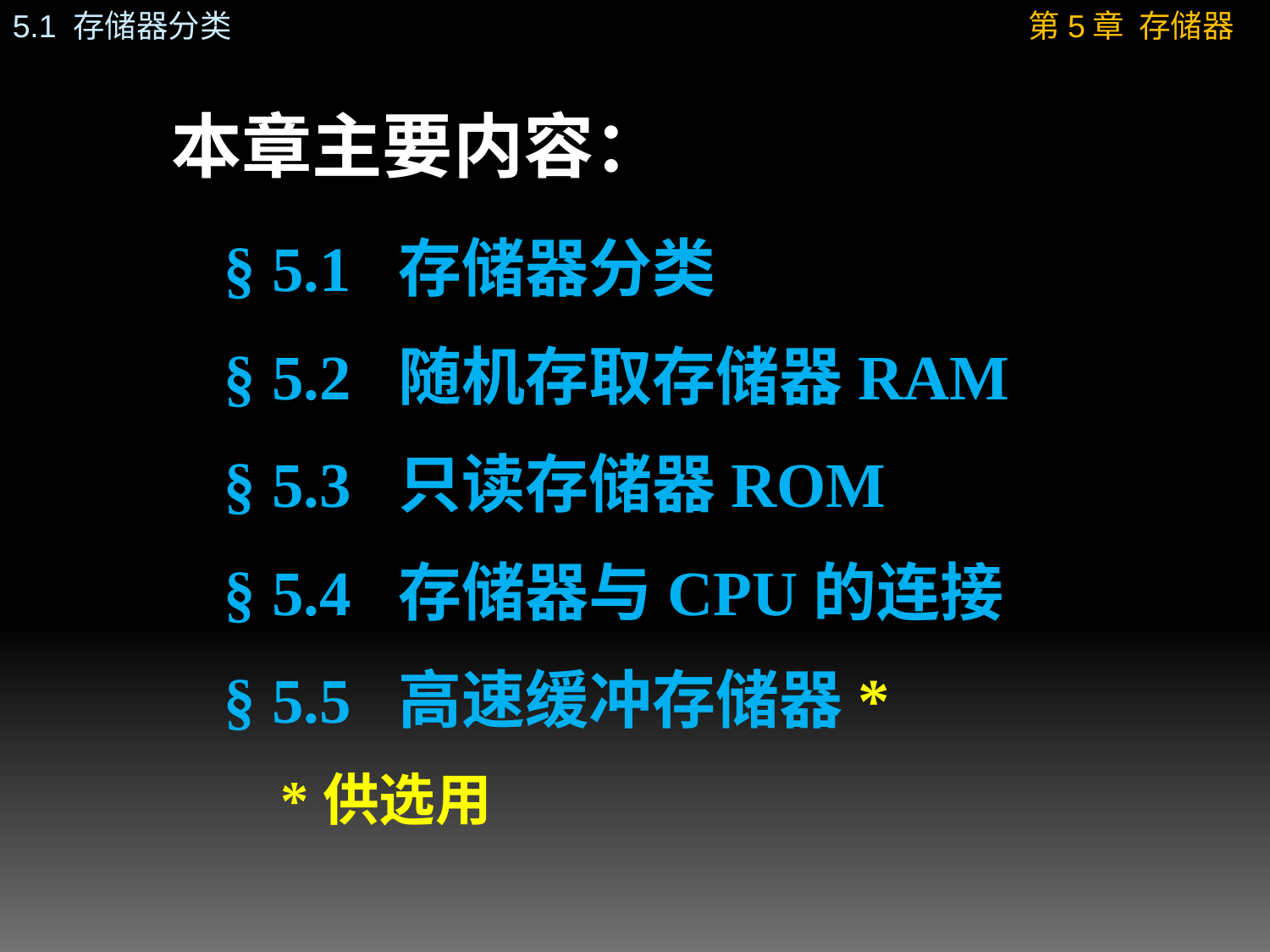

本章主要内容：
§ 5.1  存储器分类
§ 5.2  随机存取存储器RAM
§ 5.3  只读存储器ROM
§ 5.4  存储器与CPU的连接
§ 5.5  高速缓冲存储器*
    *供选用